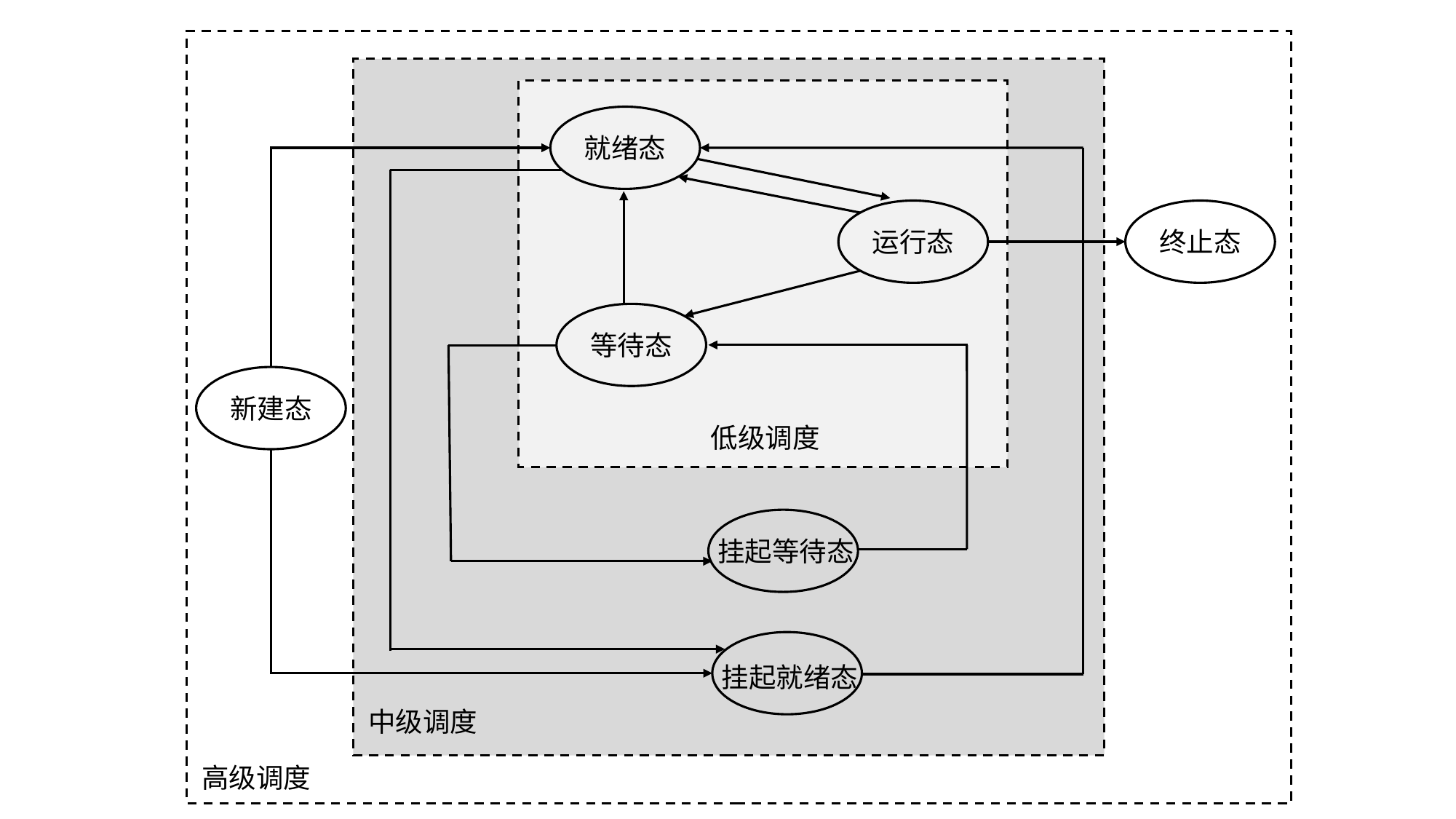

就绪态

运行态
终止态

等待态

新建态
低级调度

挂起等待态

挂起就绪态
中级调度
高级调度